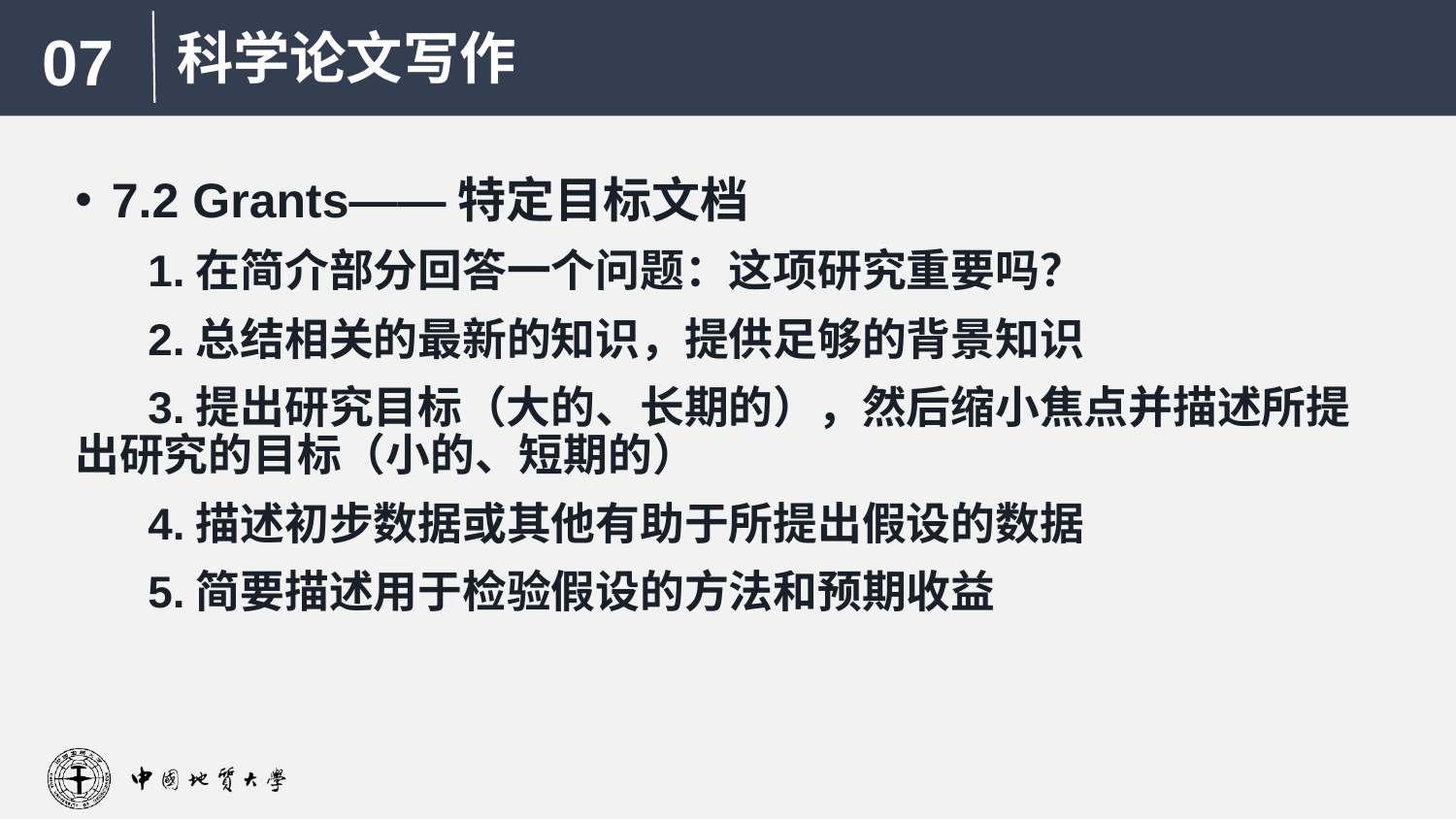

科学论文写作
07
7.2 Grants——特定目标文档
1.在简介部分回答一个问题：这项研究重要吗？
2.总结相关的最新的知识，提供足够的背景知识
3.提出研究目标（大的、长期的），然后缩小焦点并描述所提出研究的目标（小的、短期的）
4.描述初步数据或其他有助于所提出假设的数据
5.简要描述用于检验假设的方法和预期收益
42